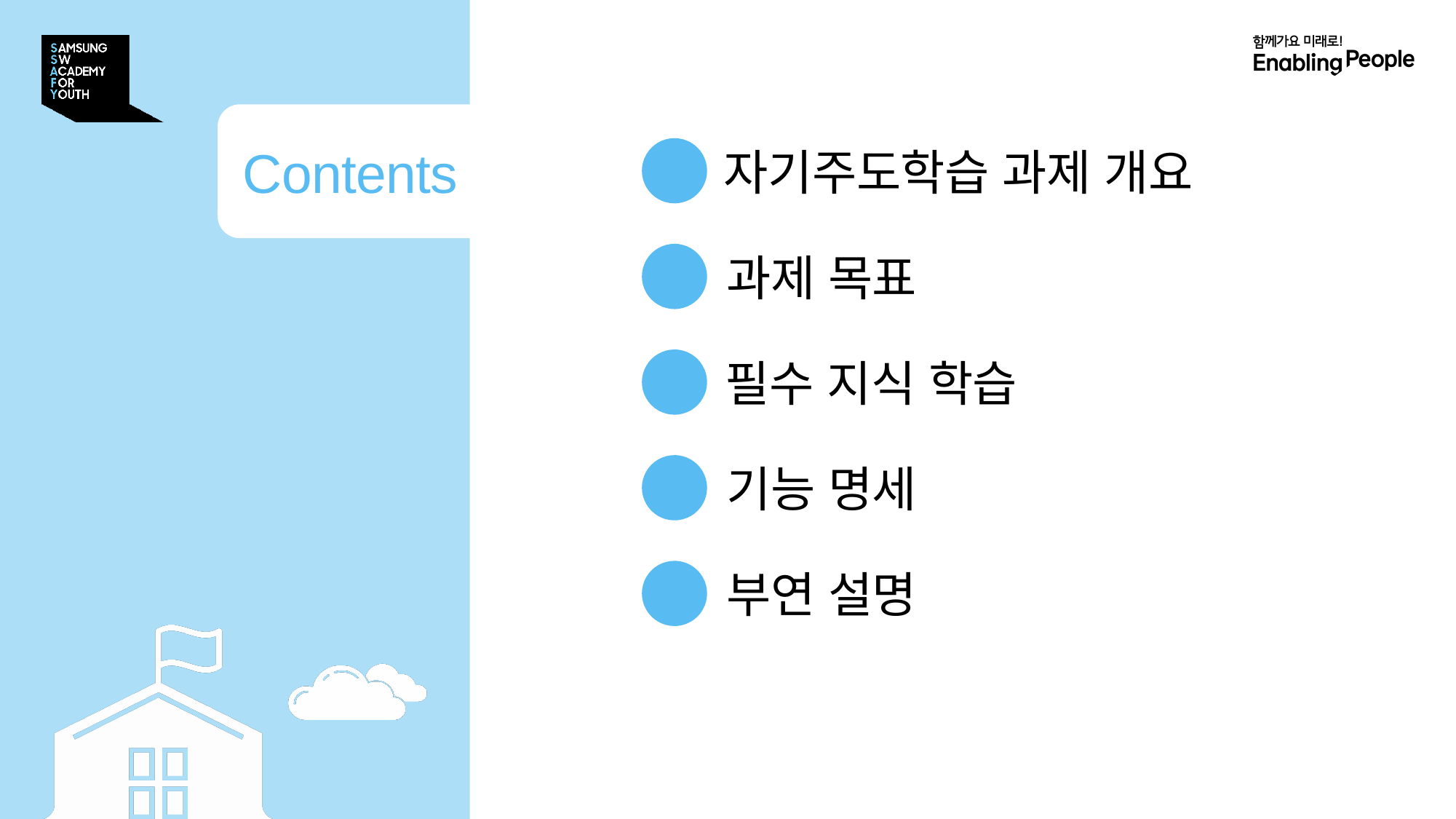

Contents
Ⅰ
자기주도학습 과제 개요
Ⅱ
과제 목표
Ⅲ
필수 지식 학습
Ⅳ
기능 명세
Ⅴ
부연 설명